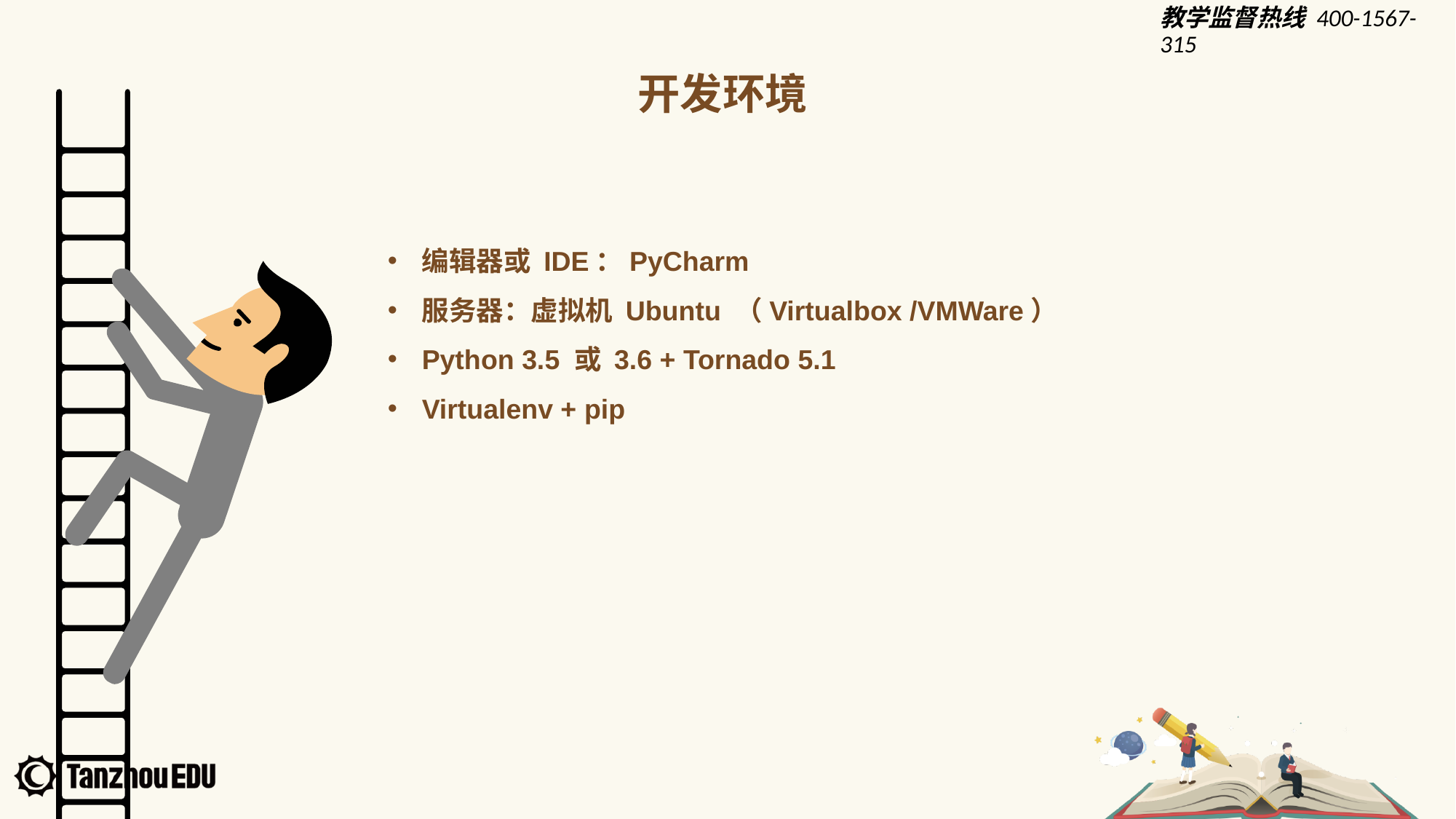

开发环境

编辑器或 IDE：PyCharm
服务器：虚拟机 Ubuntu （Virtualbox /VMWare）
Python 3.5 或 3.6 + Tornado 5.1
Virtualenv + pip